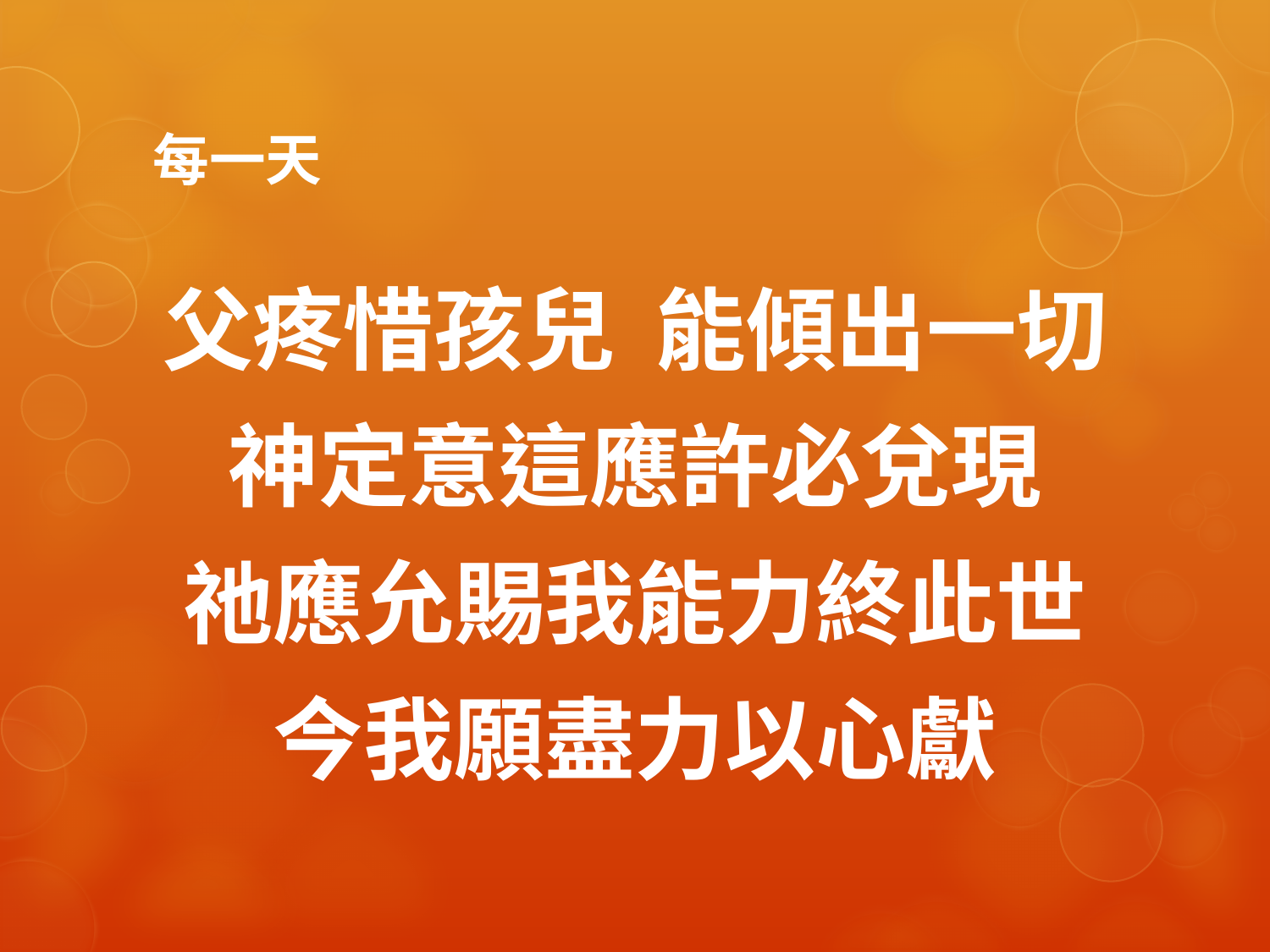

# 每一天
父疼惜孩兒  能傾出一切
神定意這應許必兌現
祂應允賜我能力終此世
今我願盡力以心獻